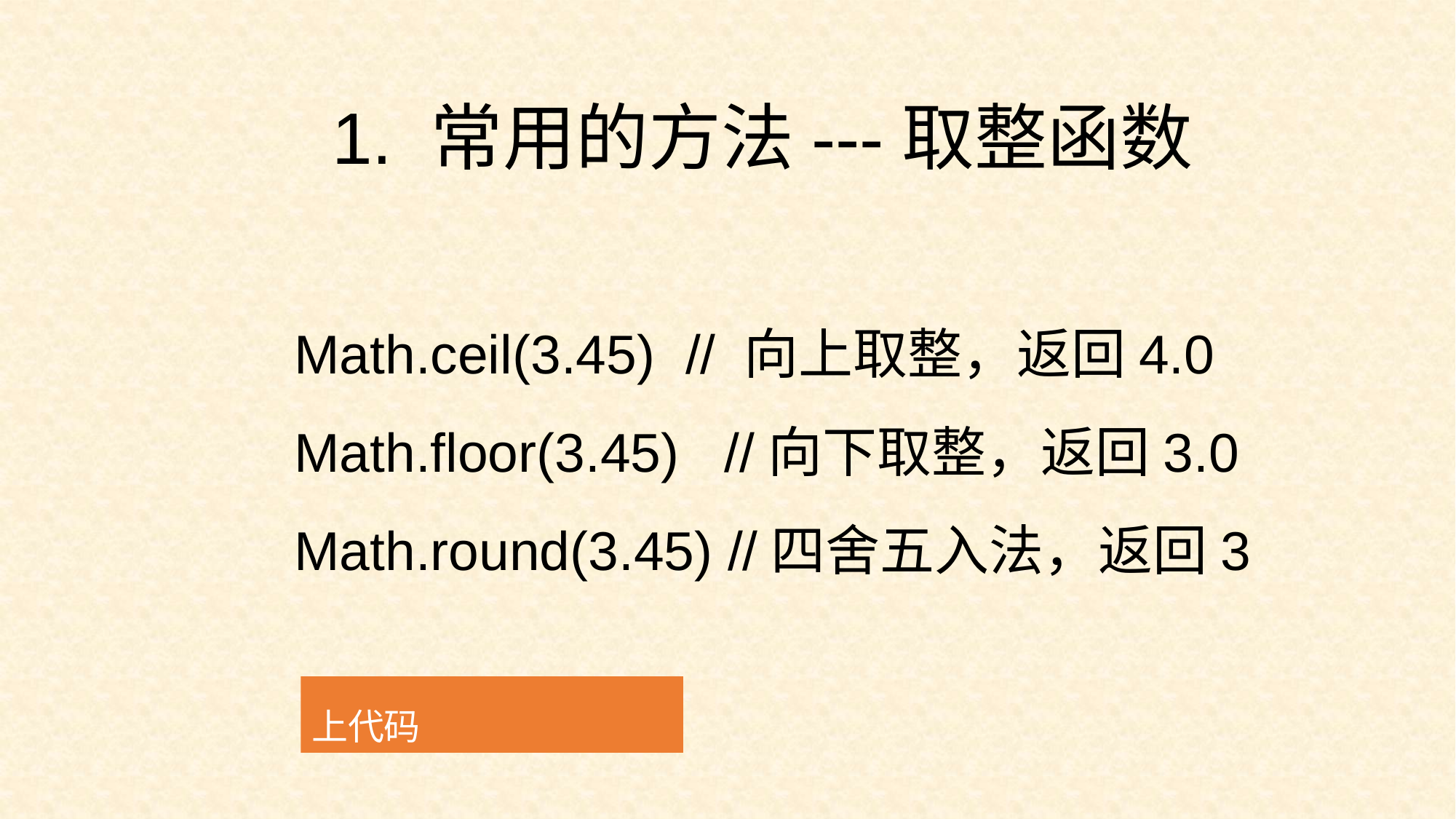

1. 常用的方法---取整函数
Math.ceil(3.45)  // 向上取整，返回4.0
Math.floor(3.45)   //向下取整，返回3.0
Math.round(3.45) //四舍五入法，返回3
上代码